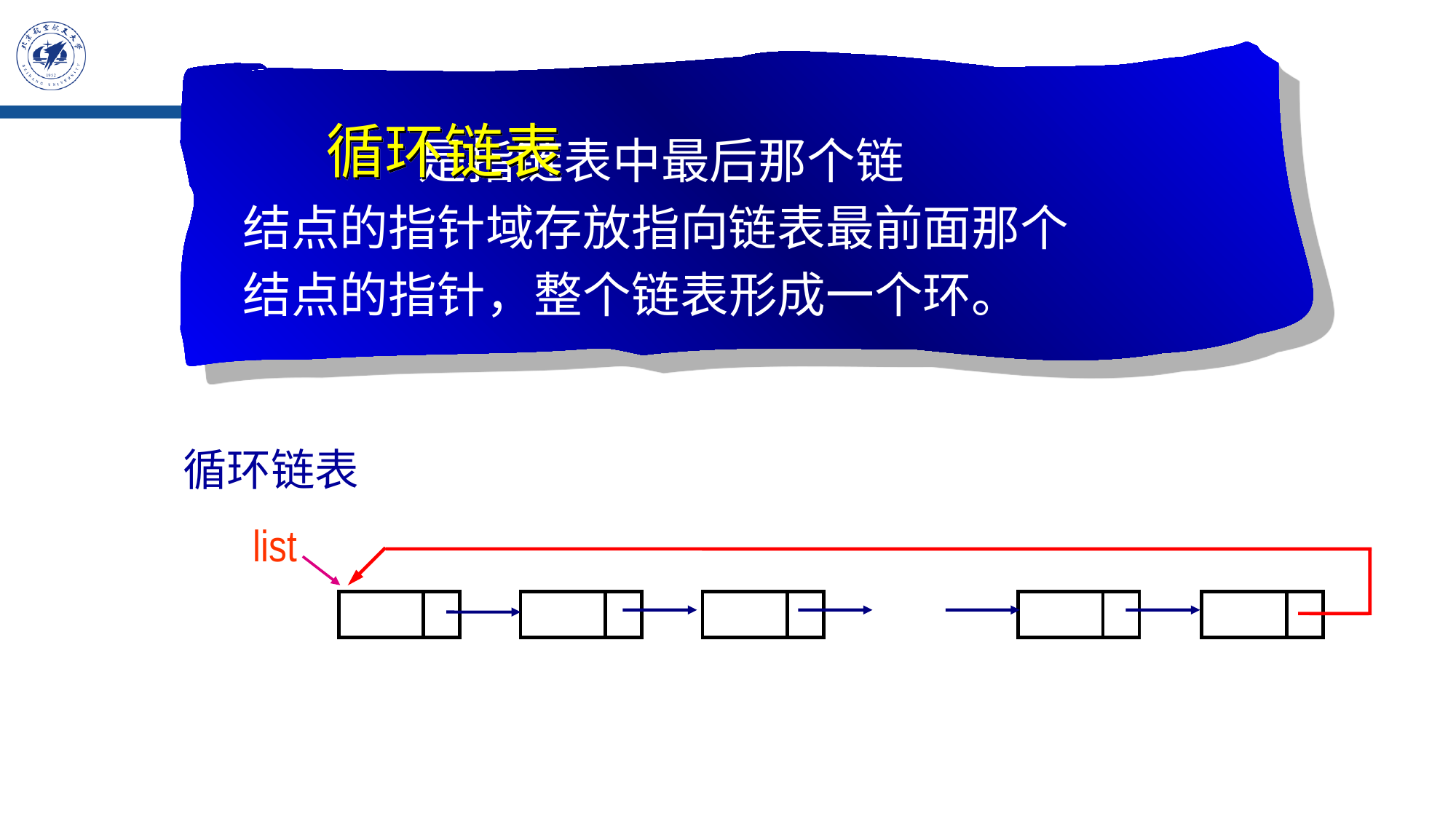

循环链表
               是指链表中最后那个链
结点的指针域存放指向链表最前面那个
结点的指针，整个链表形成一个环。
循环链表
list

…